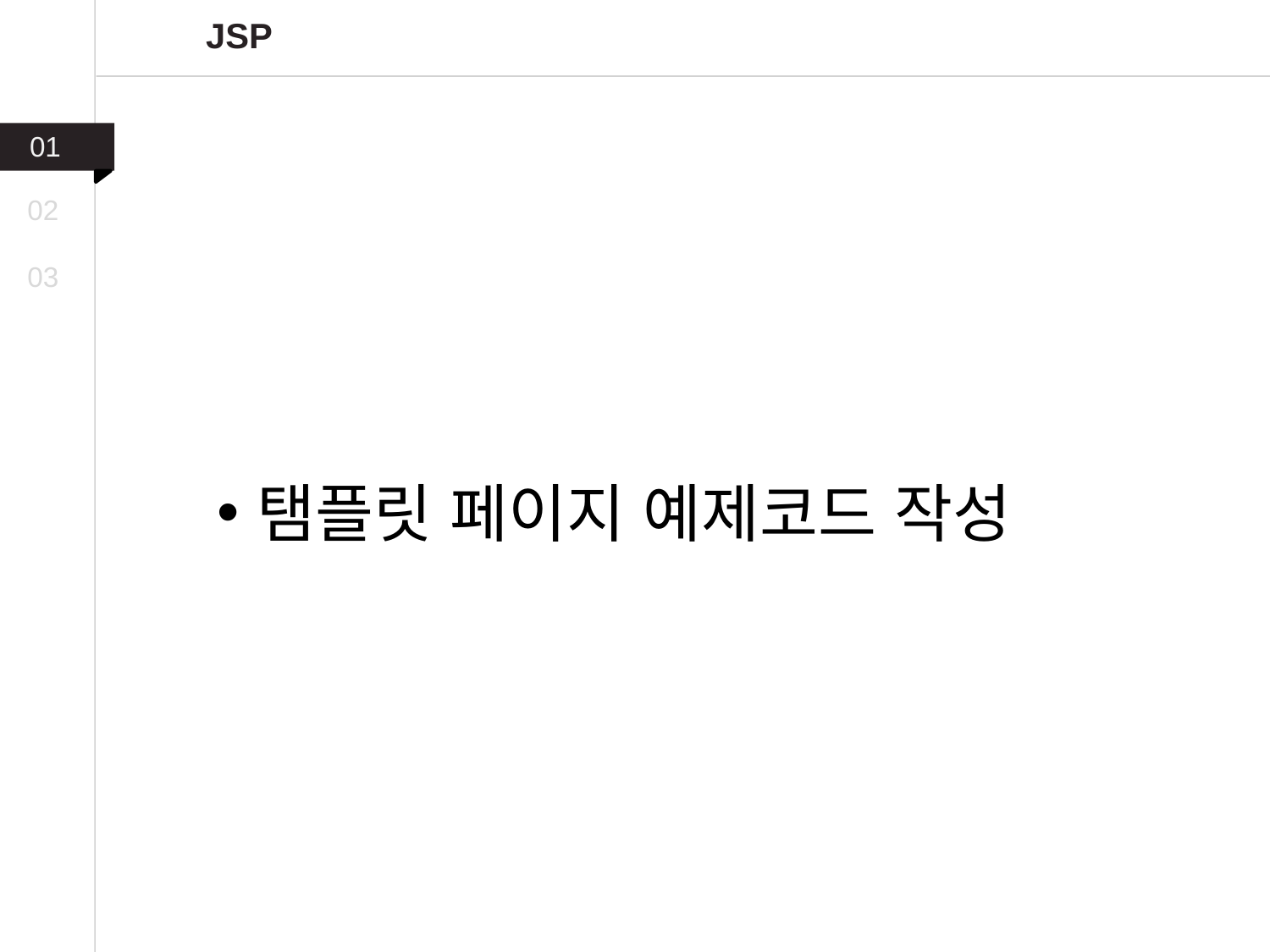

JSP
01

02
03
탬플릿 페이지 예제코드 작성